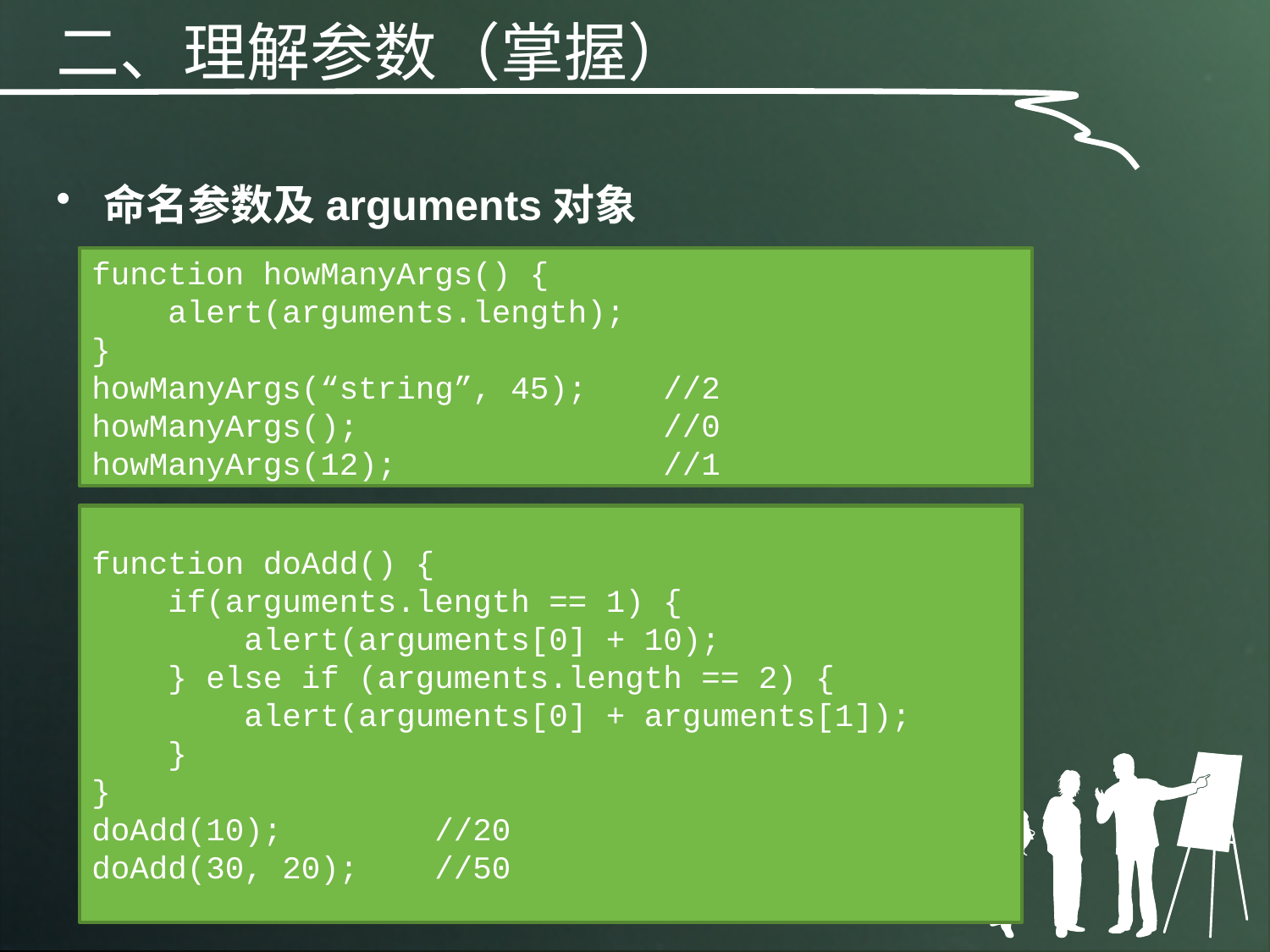

二、理解参数（掌握）

命名参数及arguments对象
function howManyArgs() {
    alert(arguments.length);
}
howManyArgs(“string”, 45);    //2
howManyArgs();                //0
howManyArgs(12);              //1
function doAdd() {
    if(arguments.length == 1) {
        alert(arguments[0] + 10);
    } else if (arguments.length == 2) {
        alert(arguments[0] + arguments[1]);
    }
}
doAdd(10);        //20
doAdd(30, 20);    //50